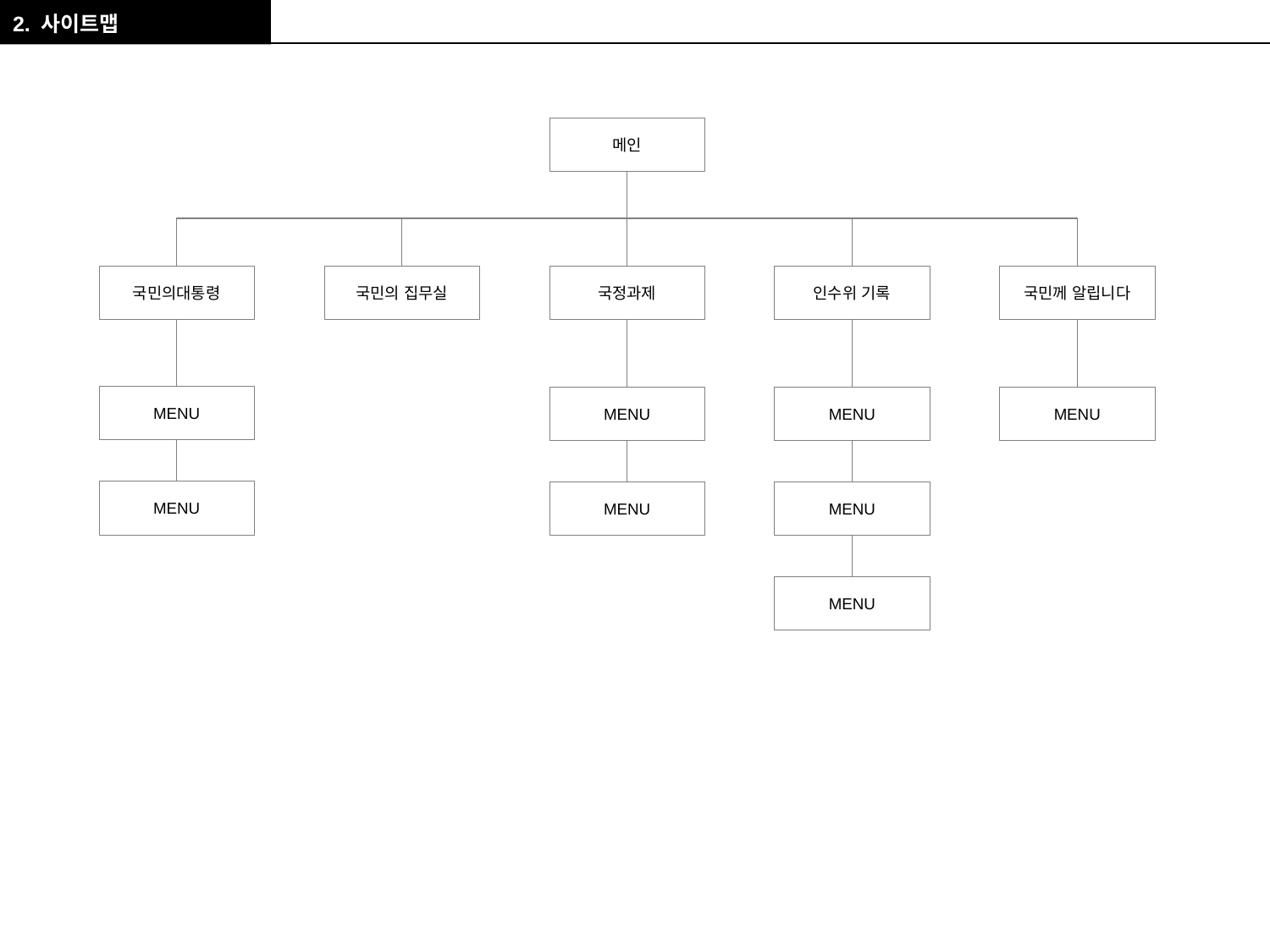

2. 사이트맵
메인
국민께 알립니다
국민의대통령
국민의 집무실
국정과제
인수위 기록
MENU
MENU
MENU
MENU
MENU
MENU
MENU
MENU